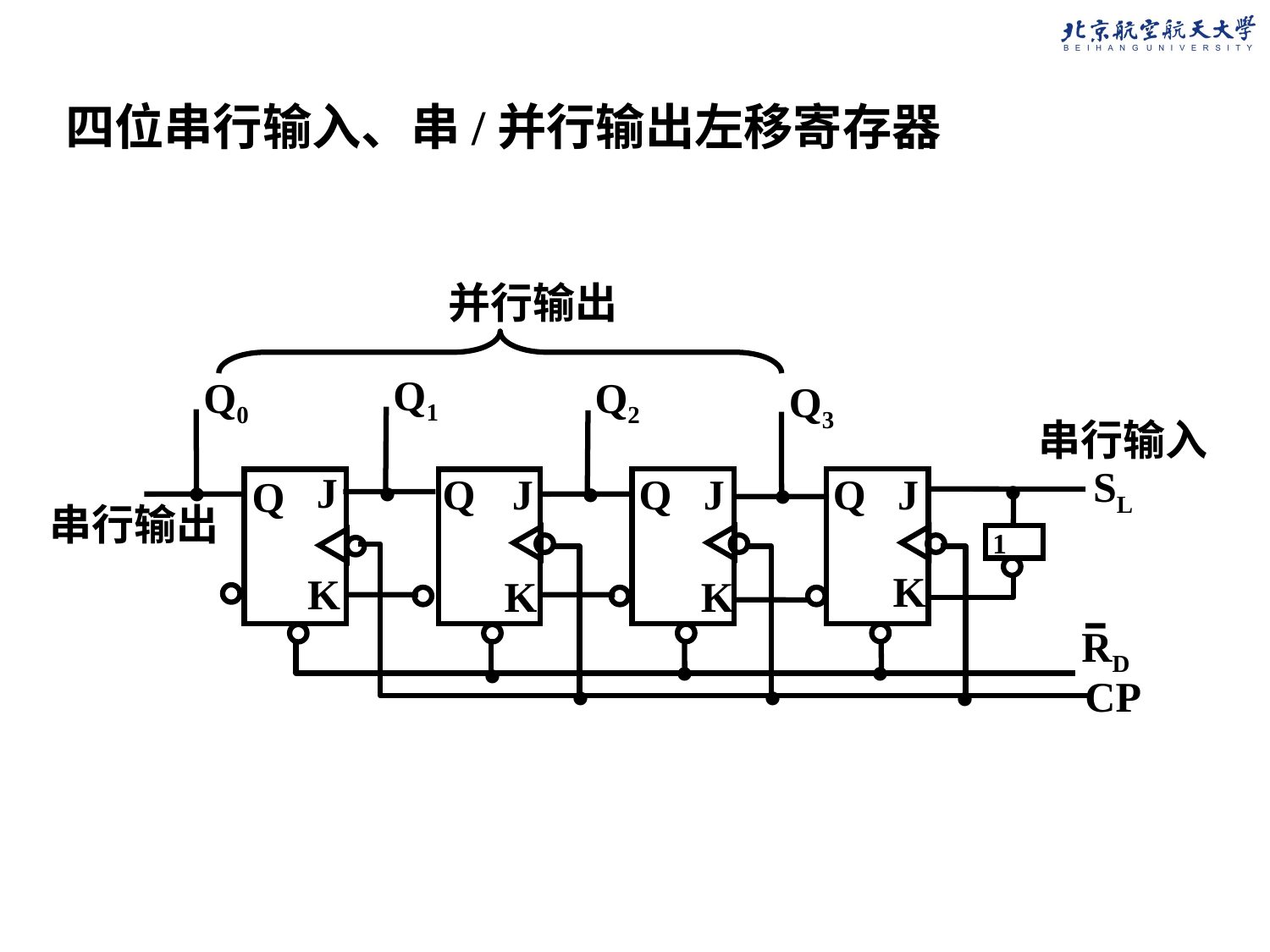

四位串行输入、串/并行输出左移寄存器

并行输出
Q1
Q0
Q2
Q3

串行输入
.

.
.

.

.
SL
J
Q
Q
Q
J
J
J
Q

串行输出

K
K
K
K

.
.
.

.
RD

.
.

CP
1
29